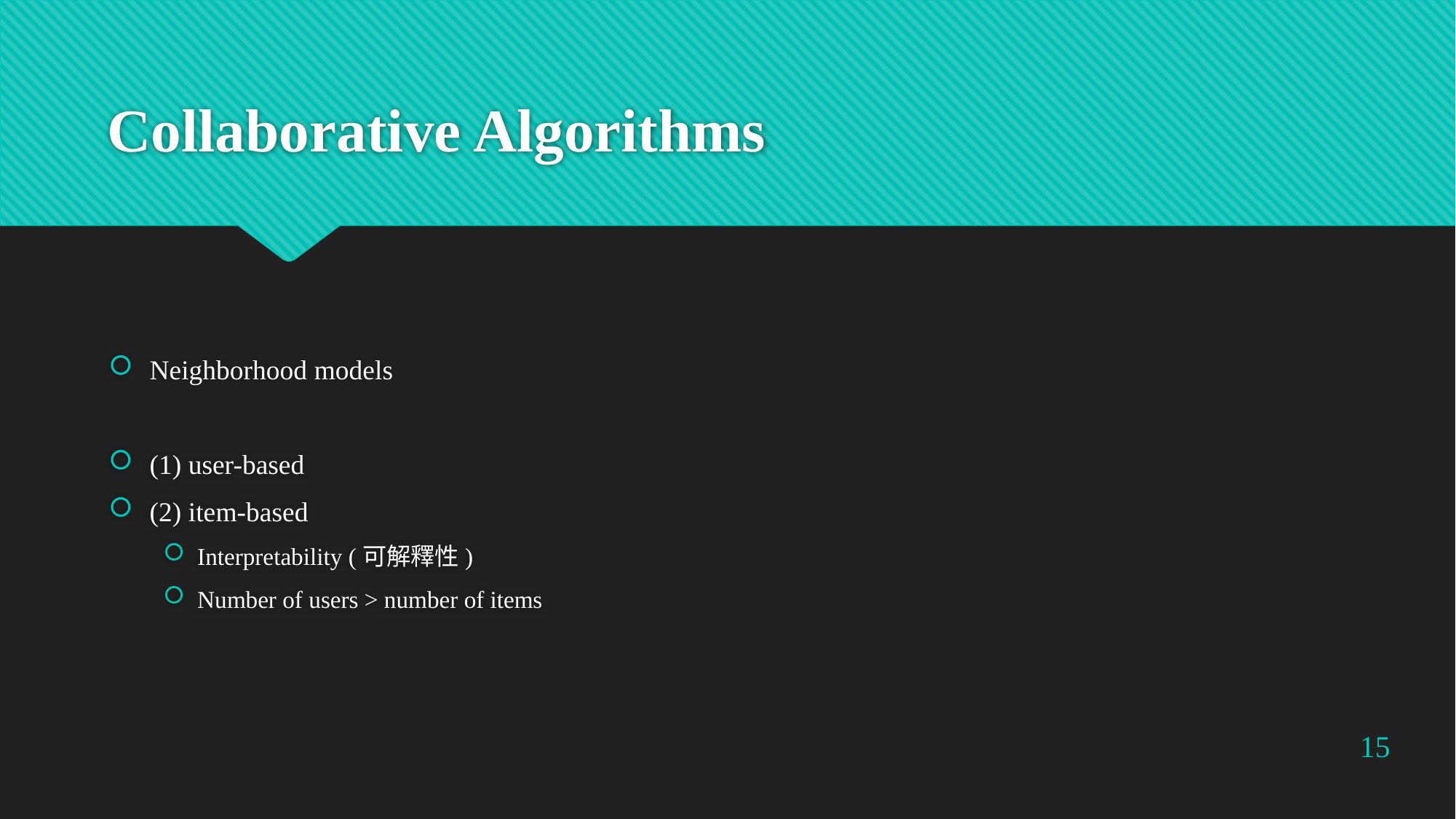

# Collaborative Algorithms
Neighborhood models

(1) user-based
(2) item-based
Interpretability (可解釋性)
Number of users > number of items
15